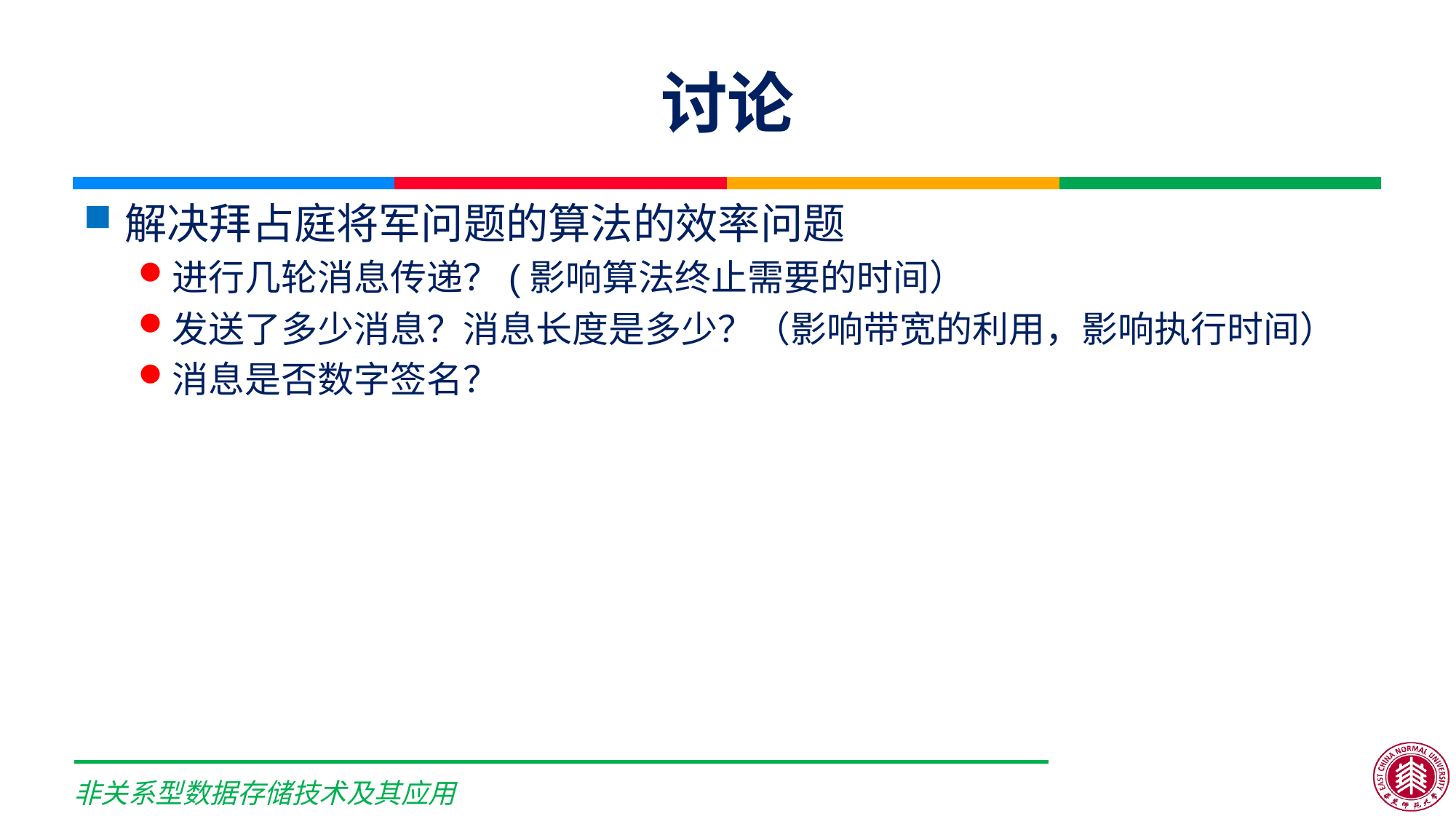

# 讨论
解决拜占庭将军问题的算法的效率问题
进行几轮消息传递？(影响算法终止需要的时间）
发送了多少消息？消息长度是多少？（影响带宽的利用，影响执行时间）
消息是否数字签名？